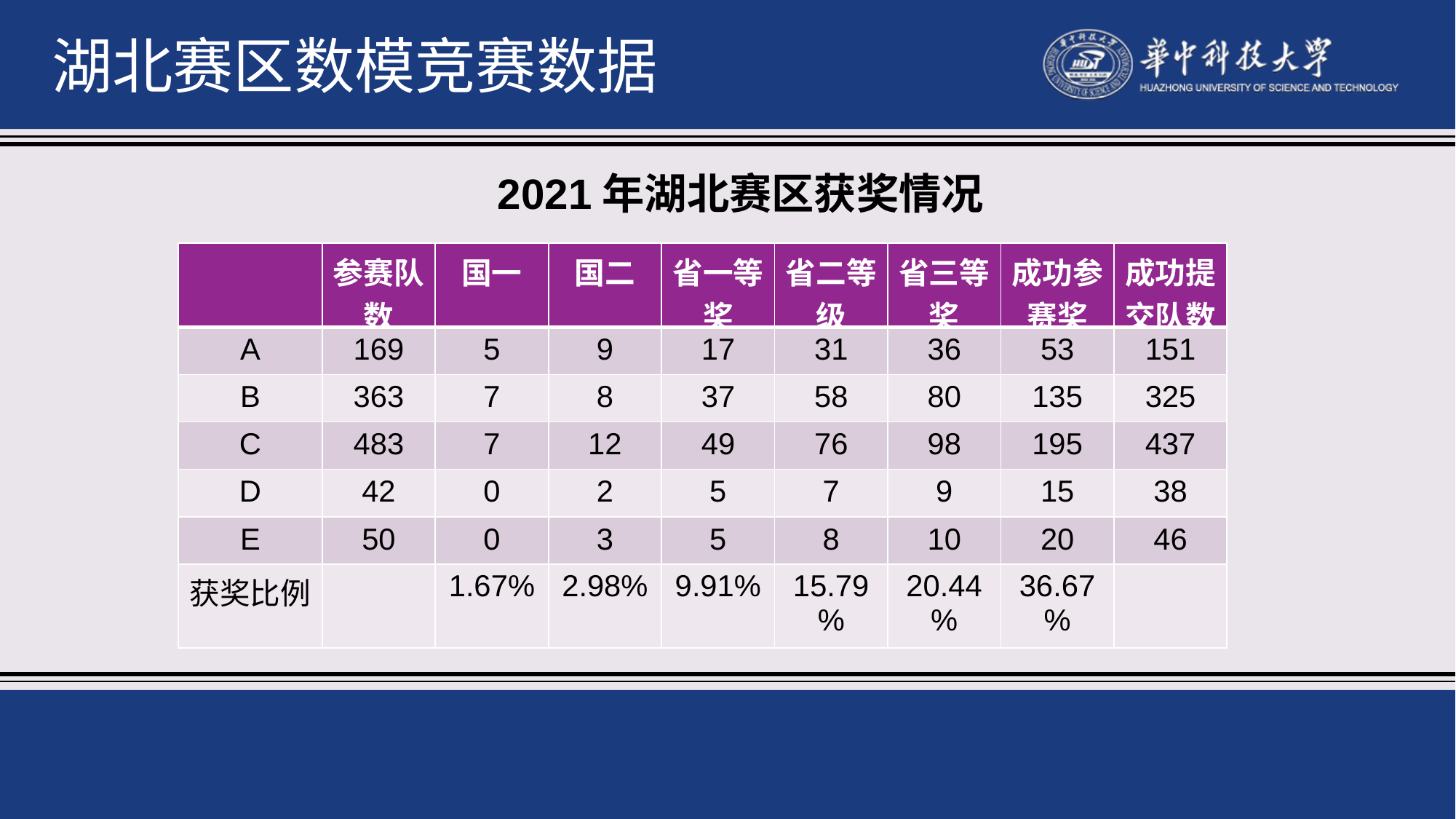

湖北赛区数模竞赛数据
2021年湖北赛区获奖情况
|  | 参赛队数 | 国一 | 国二 | 省一等奖 | 省二等级 | 省三等奖 | 成功参赛奖 | 成功提交队数 |
| --- | --- | --- | --- | --- | --- | --- | --- | --- |
| A | 169 | 5 | 9 | 17 | 31 | 36 | 53 | 151 |
| B | 363 | 7 | 8 | 37 | 58 | 80 | 135 | 325 |
| C | 483 | 7 | 12 | 49 | 76 | 98 | 195 | 437 |
| D | 42 | 0 | 2 | 5 | 7 | 9 | 15 | 38 |
| E | 50 | 0 | 3 | 5 | 8 | 10 | 20 | 46 |
| 获奖比例 |  | 1.67% | 2.98% | 9.91% | 15.79% | 20.44% | 36.67% |  |